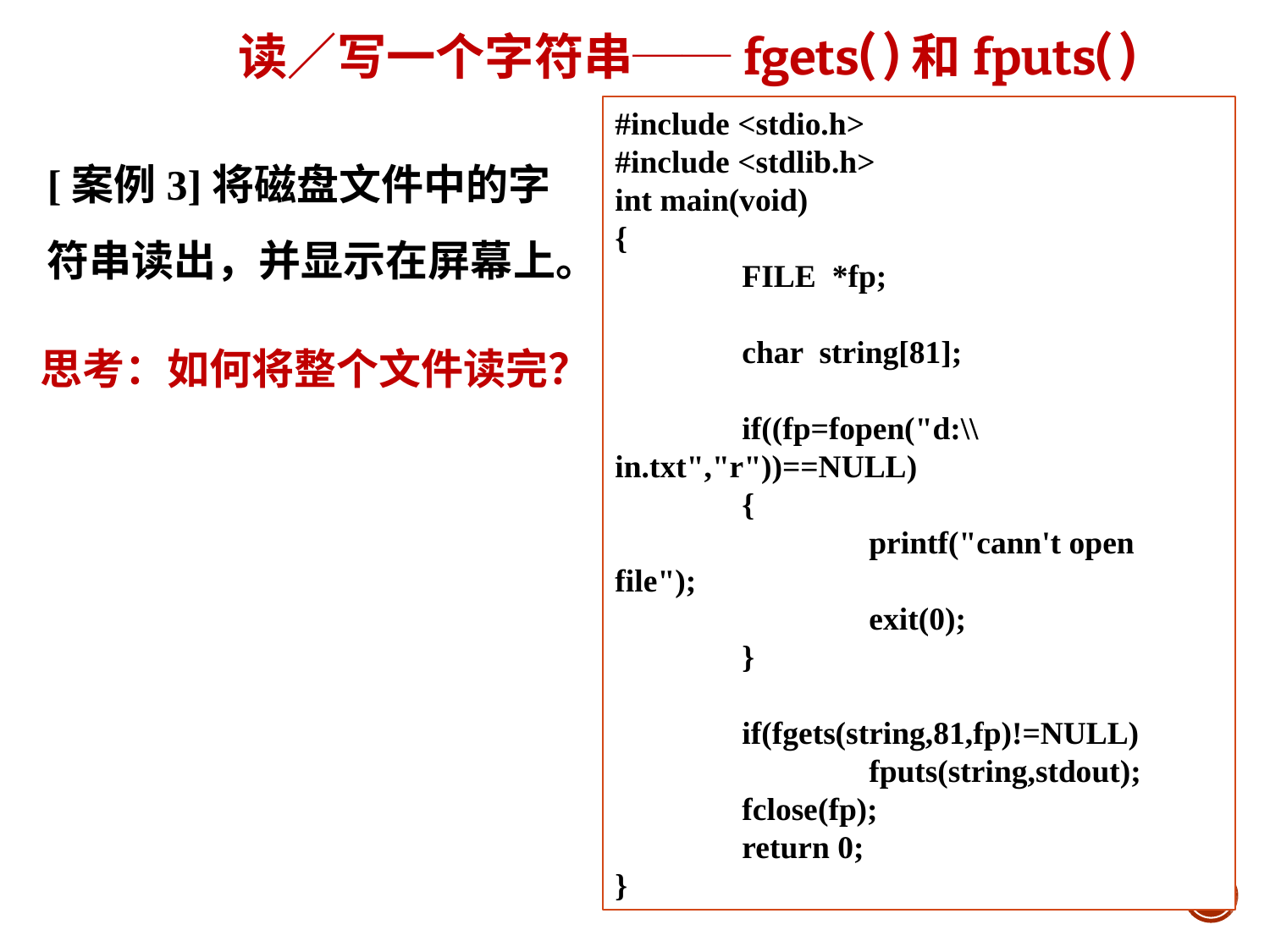

读／写一个字符串──fgets( )和fputs( )
[案例3]将磁盘文件中的字符串读出，并显示在屏幕上。
#include <stdio.h>
#include <stdlib.h>
int main(void)
{
	FILE  *fp;

	char  string[81];

	if((fp=fopen("d:\\in.txt","r"))==NULL)
	{
		printf("cann't open file");
		exit(0);
	}

	if(fgets(string,81,fp)!=NULL)
		fputs(string,stdout);
	fclose(fp);
	return 0;
}
思考：如何将整个文件读完？